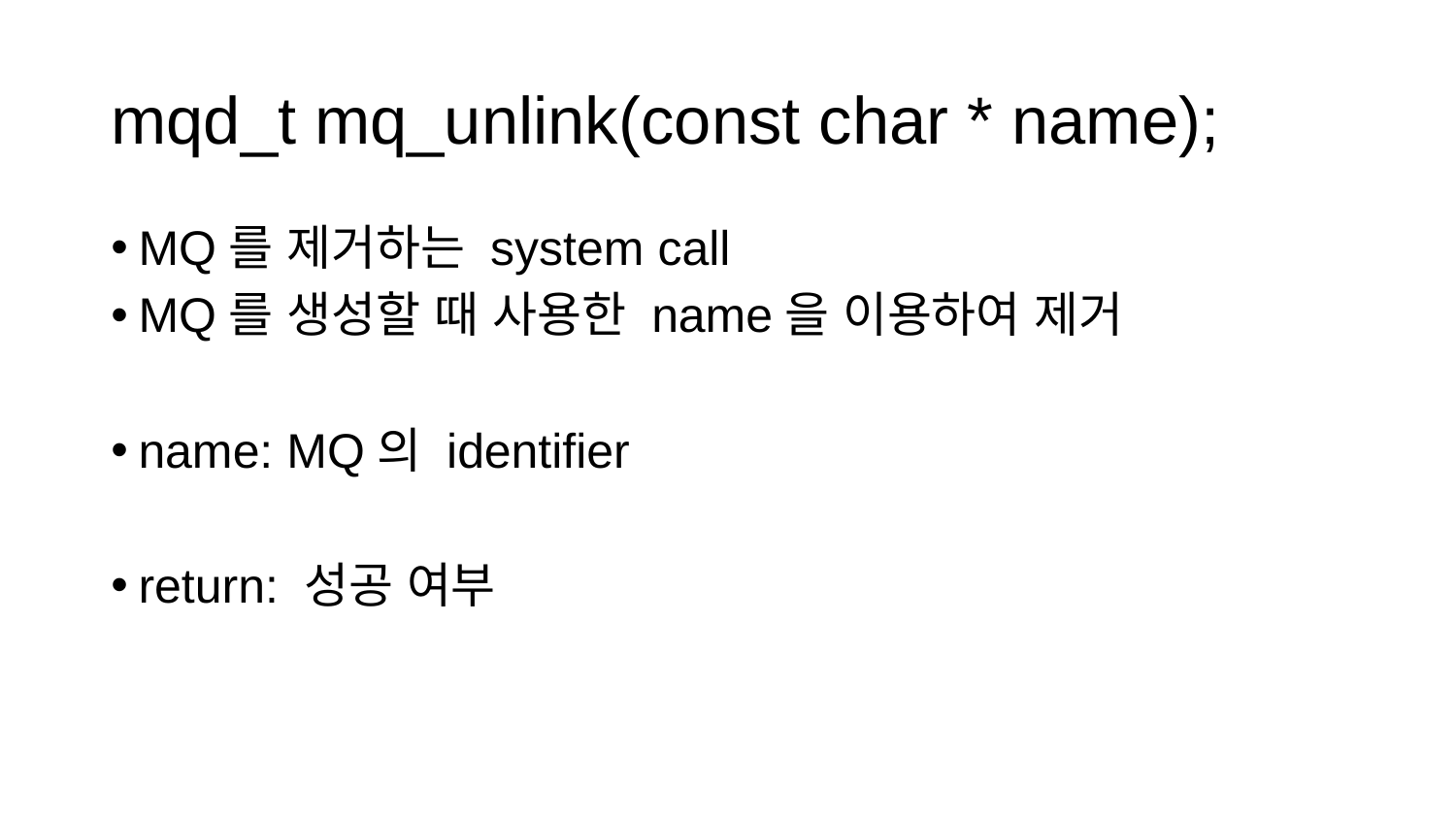

# mqd_t mq_unlink(const char * name);
MQ를 제거하는 system call
MQ를 생성할 때 사용한 name을 이용하여 제거

name: MQ의 identifier

return: 성공 여부